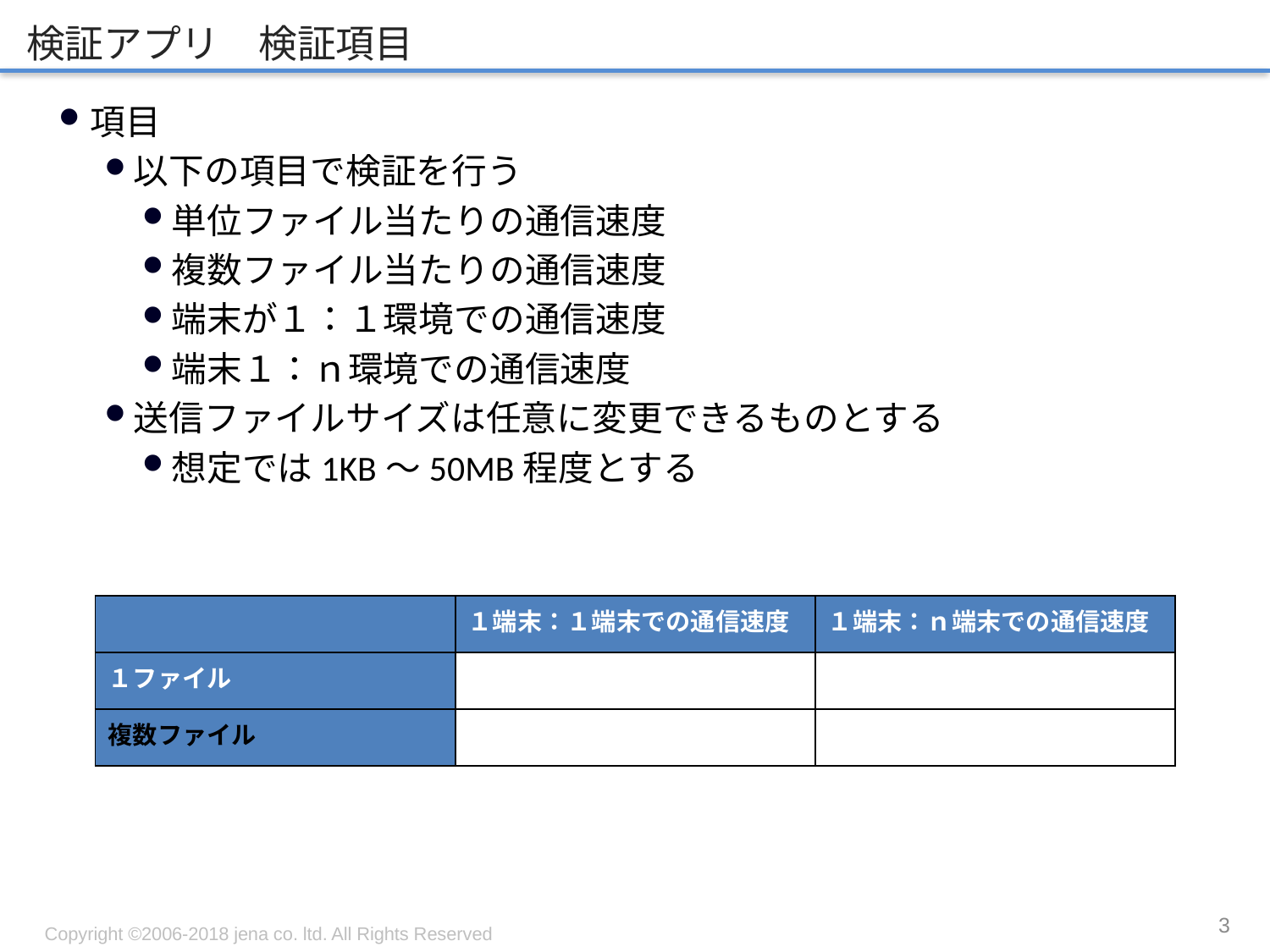

# 検証アプリ　検証項目
項目
以下の項目で検証を行う
単位ファイル当たりの通信速度
複数ファイル当たりの通信速度
端末が１：１環境での通信速度
端末１：ｎ環境での通信速度
送信ファイルサイズは任意に変更できるものとする
想定では1KB〜50MB程度とする
|  | １端末：１端末での通信速度 | １端末：ｎ端末での通信速度 |
| --- | --- | --- |
| １ファイル |  |  |
| 複数ファイル |  |  |
3